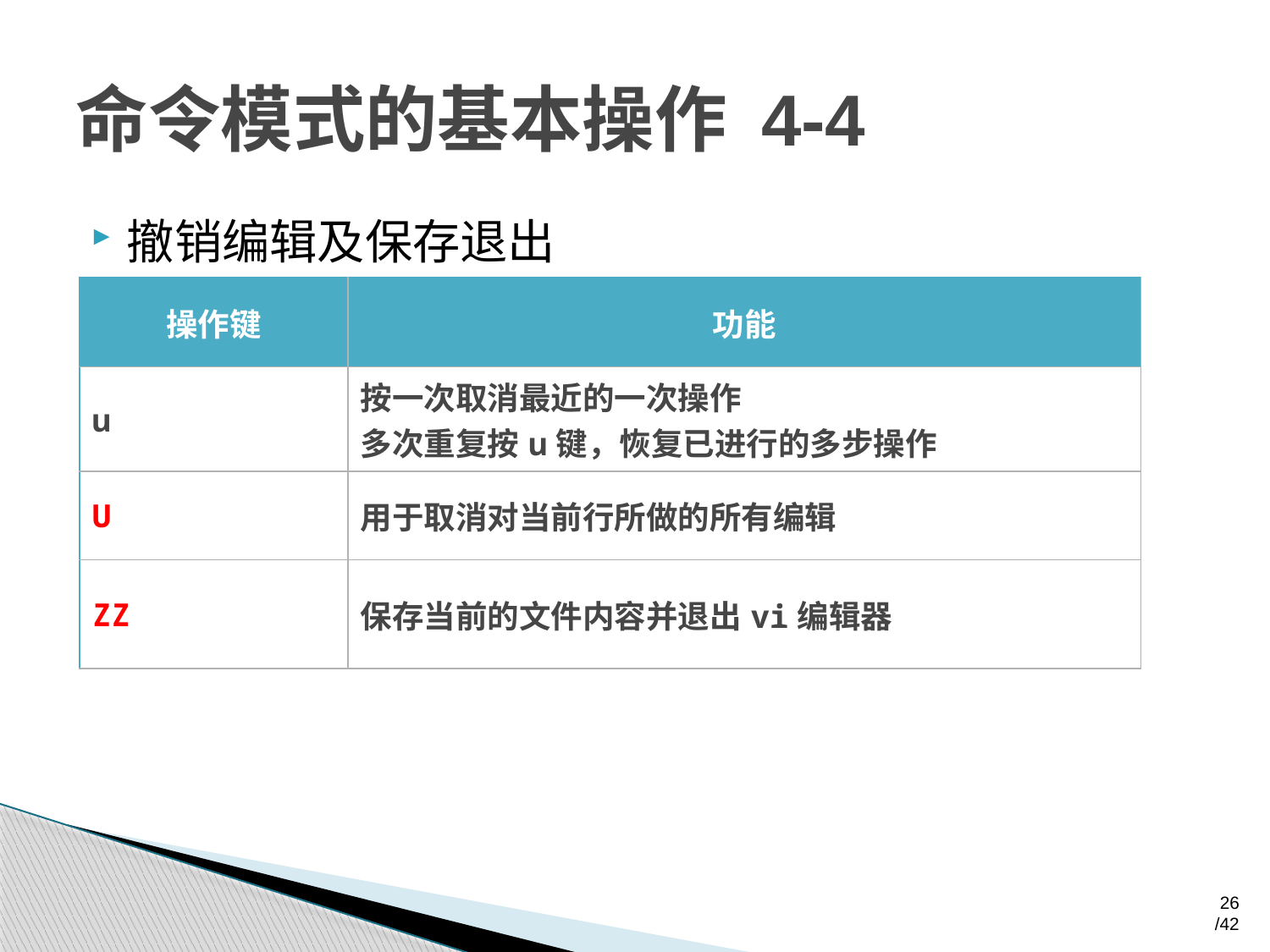

# 命令模式的基本操作 4-4
撤销编辑及保存退出

| 操作键 | 功能 |
| --- | --- |
| u | 按一次取消最近的一次操作 多次重复按u键，恢复已进行的多步操作 |
| U | 用于取消对当前行所做的所有编辑 |
| ZZ | 保存当前的文件内容并退出vi编辑器 |
26/42